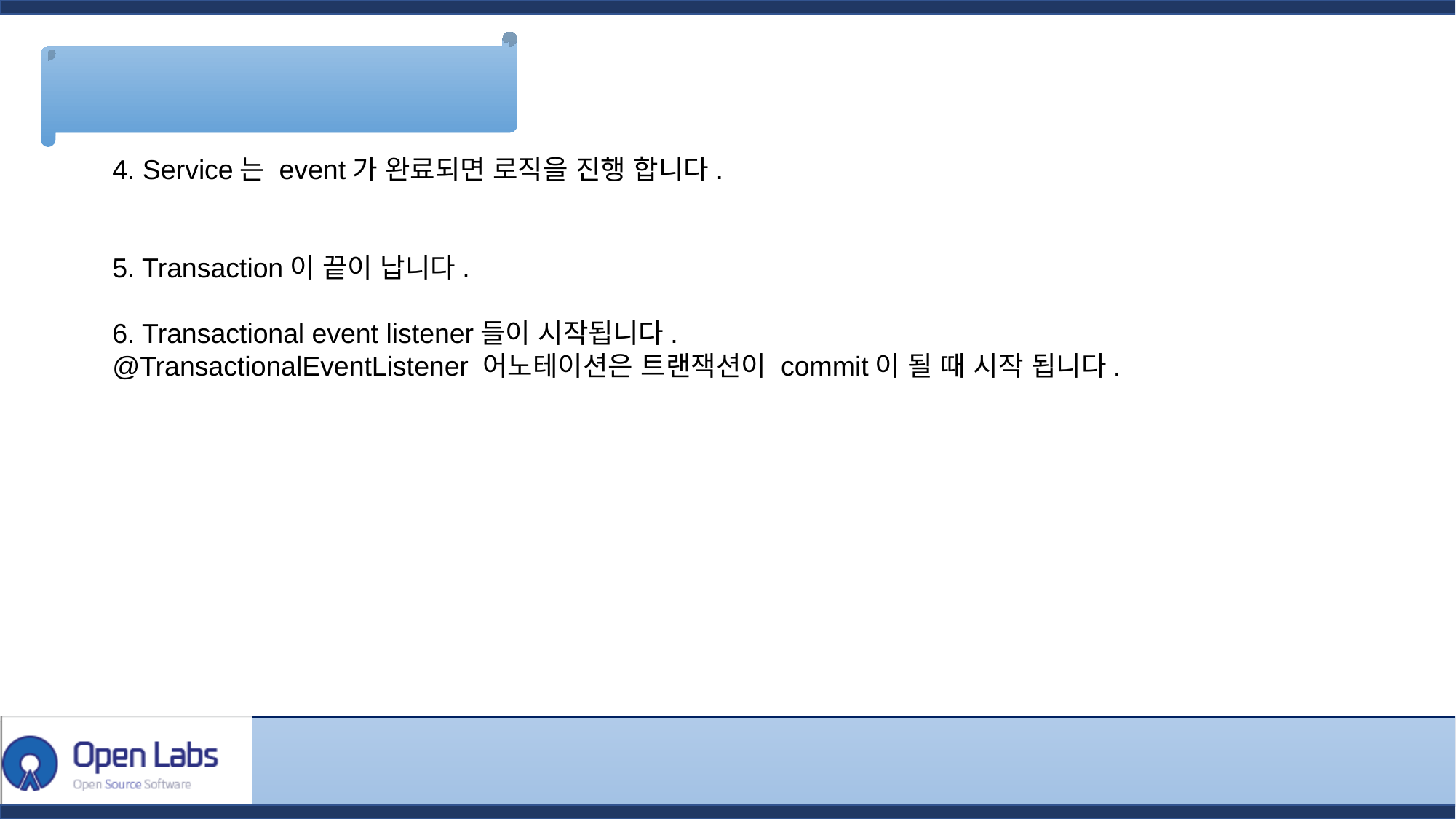

4. Service는 event가 완료되면 로직을 진행 합니다.

5. Transaction이 끝이 납니다.

6. Transactional event listener들이 시작됩니다.
@TransactionalEventListener 어노테이션은 트랜잭션이 commit이 될 때 시작 됩니다.